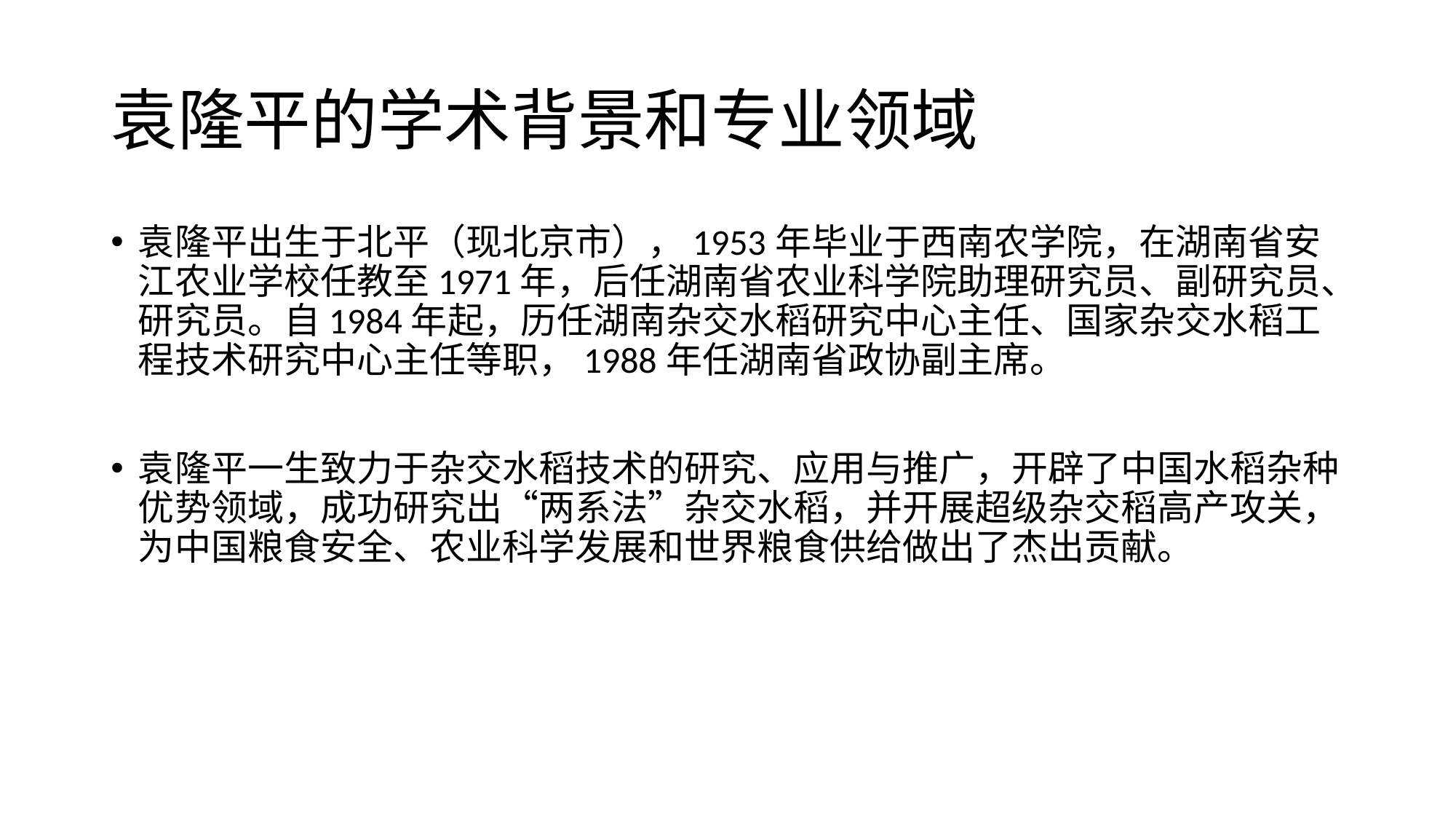

# 袁隆平的学术背景和专业领域
袁隆平出生于北平（现北京市），1953年毕业于西南农学院，在湖南省安江农业学校任教至1971年，后任湖南省农业科学院助理研究员、副研究员、研究员。自1984年起，历任湖南杂交水稻研究中心主任、国家杂交水稻工程技术研究中心主任等职，1988年任湖南省政协副主席。

袁隆平一生致力于杂交水稻技术的研究、应用与推广，开辟了中国水稻杂种优势领域，成功研究出“两系法”杂交水稻，并开展超级杂交稻高产攻关，为中国粮食安全、农业科学发展和世界粮食供给做出了杰出贡献。